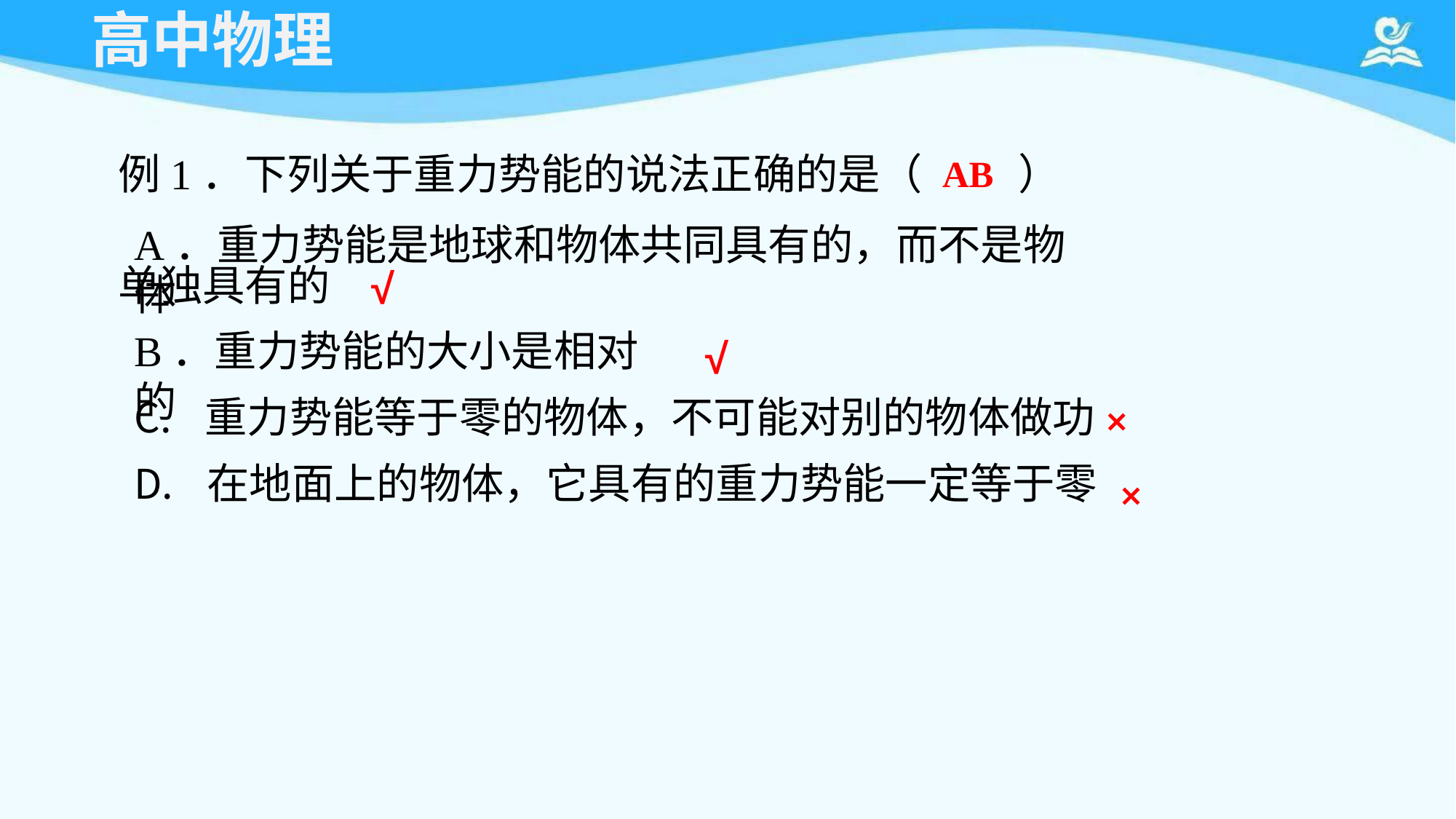

# 高中物理
例1．下列关于重力势能的说法正确的是（ AB ）
A．重力势能是地球和物体共同具有的，而不是物体
单独具有的
√
B．重力势能的大小是相对的
√
重力势能等于零的物体，不可能对别的物体做功 ❌
在地面上的物体，它具有的重力势能一定等于零
❌